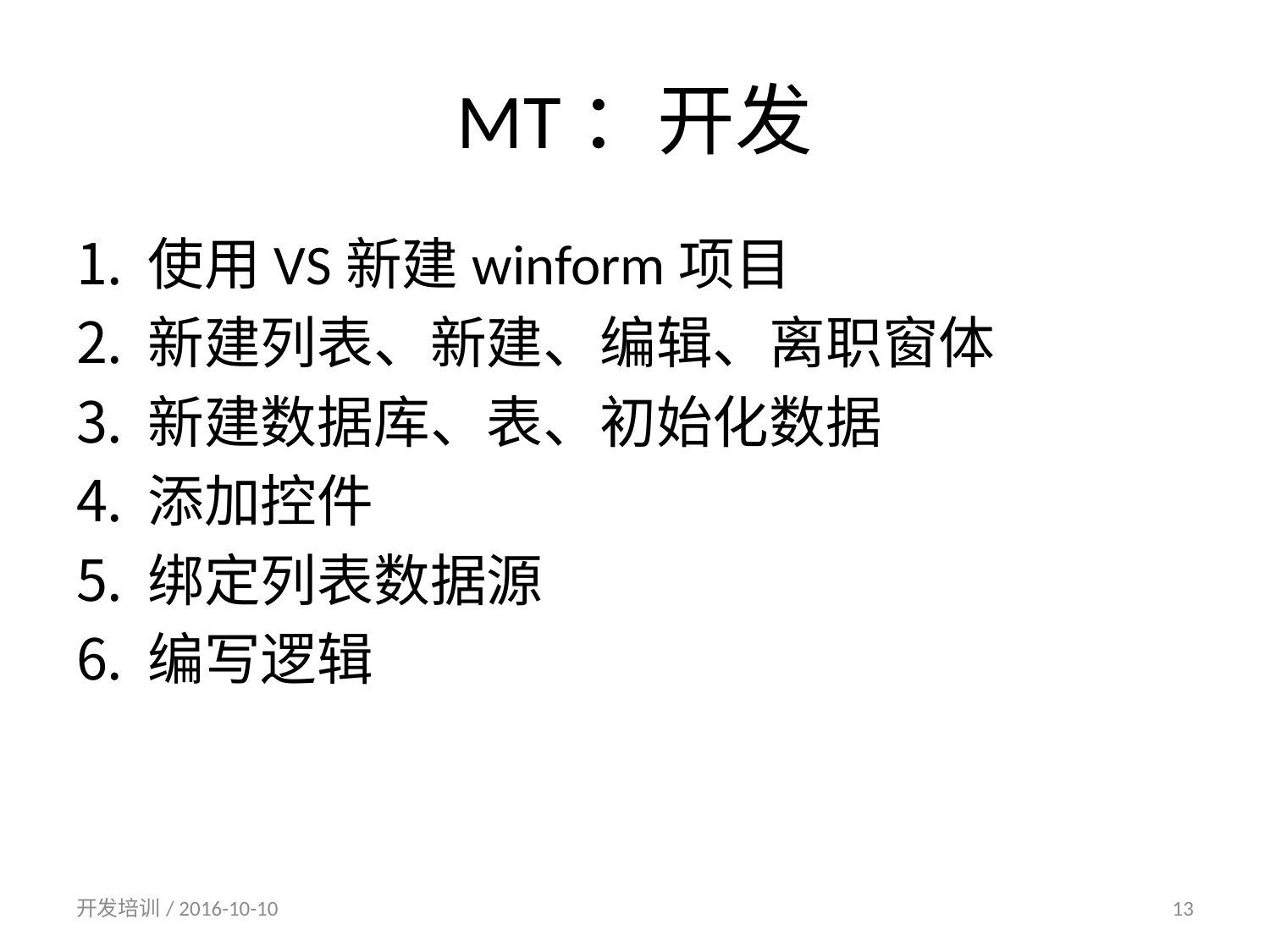

# MT：开发
使用VS新建winform项目
新建列表、新建、编辑、离职窗体
新建数据库、表、初始化数据
添加控件
绑定列表数据源
编写逻辑

开发培训/ 2016-10-10
13